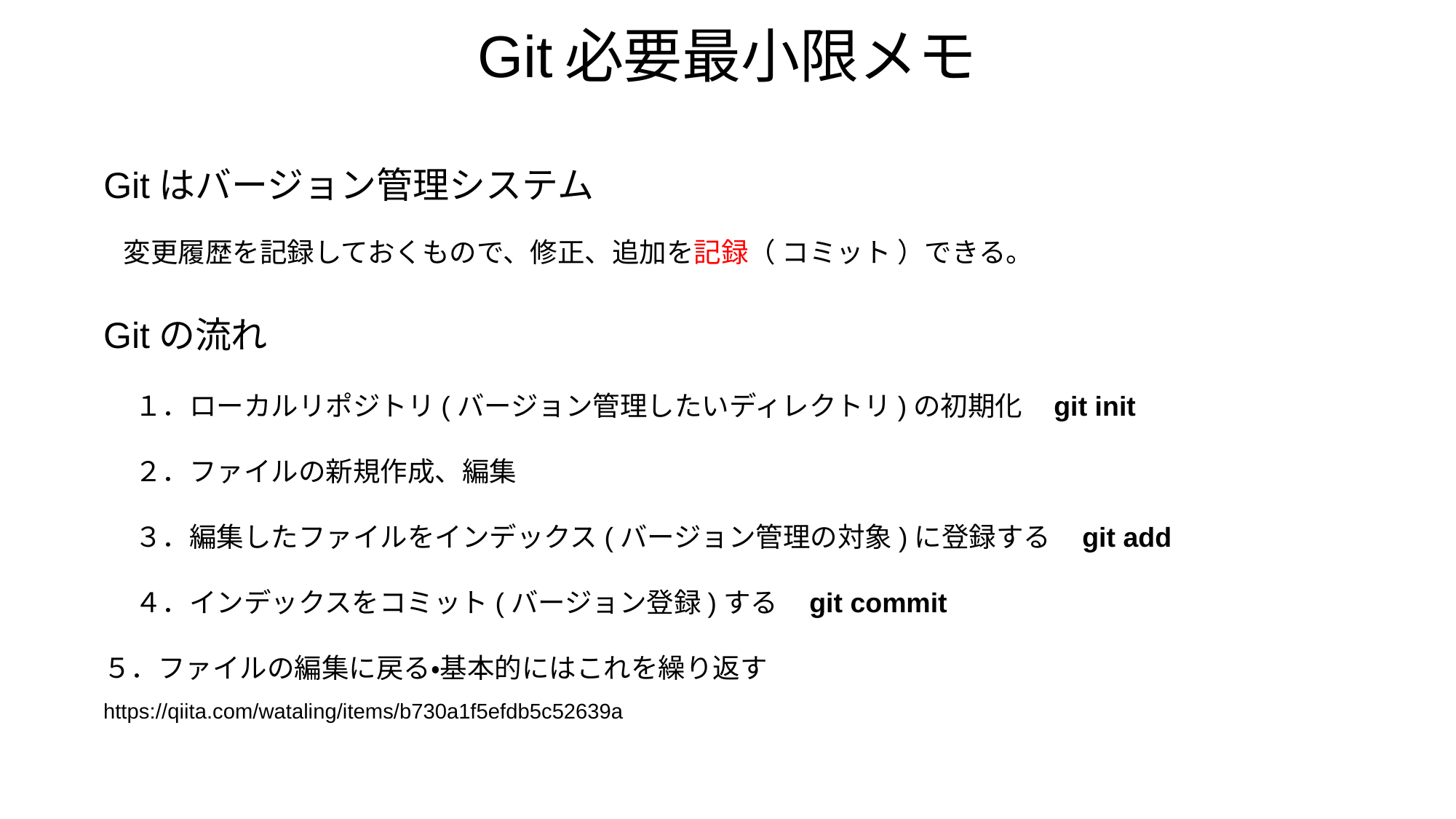

# Git必要最小限メモ
Gitはバージョン管理システム
変更履歴を記録しておくもので、修正、追加を記録（ コミット ）できる。
Gitの流れ

    １．ローカルリポジトリ(バージョン管理したいディレクトリ)の初期化    git init

    ２．ファイルの新規作成、編集

    ３．編集したファイルをインデックス(バージョン管理の対象)に登録する    git add

    ４．インデックスをコミット(バージョン登録)する    git commit

５．ファイルの編集に戻る・基本的にはこれを繰り返す
https://qiita.com/wataling/items/b730a1f5efdb5c52639a